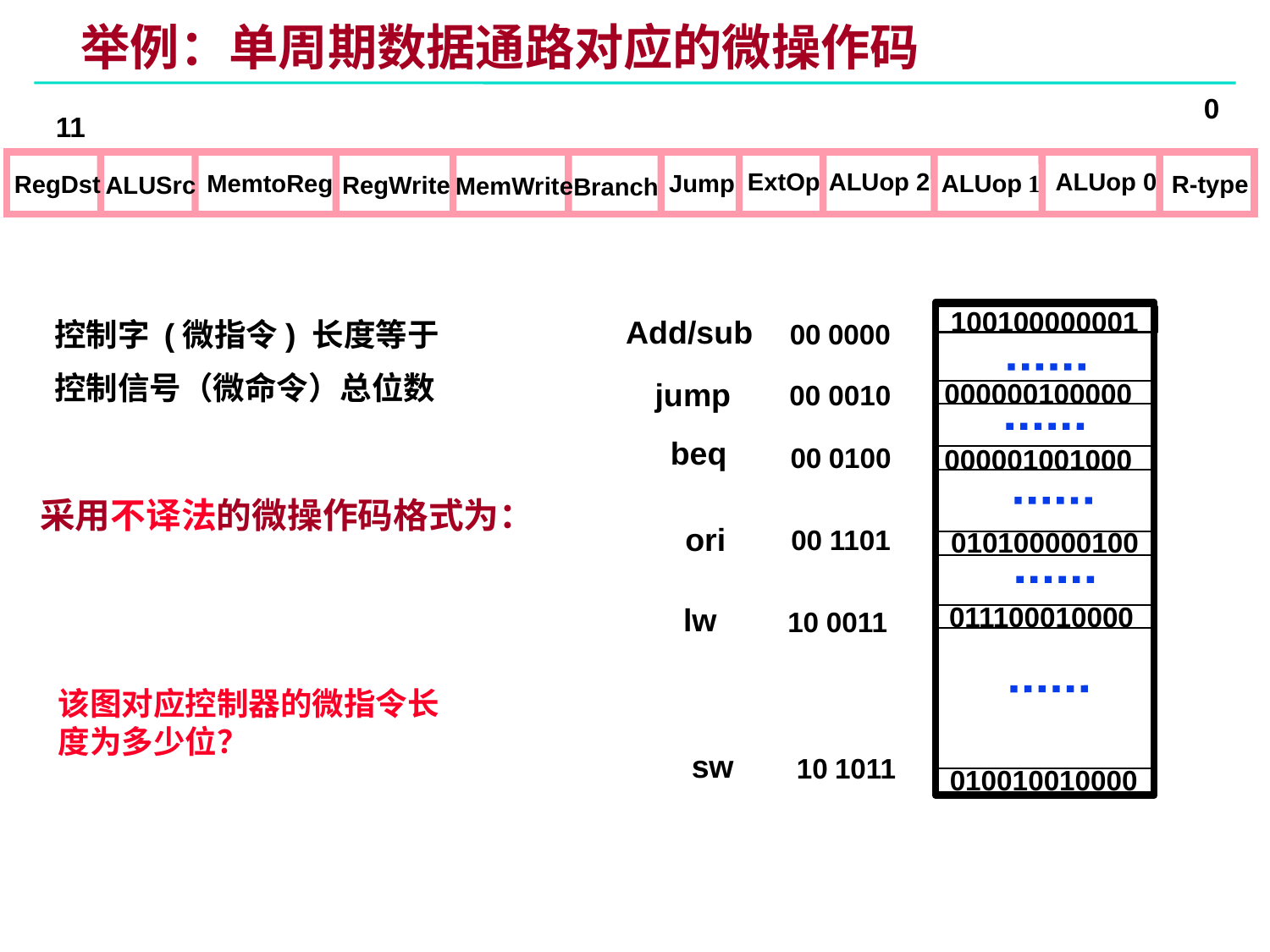

# 举例：单周期数据通路对应的微操作码
0
11

ExtOp
ALUop 2
ALUop 0

Jump
ALUop 1

MemtoReg
RegDst
R-type

RegWrite
ALUSrc
MemWrite

Branch
100100000001

Add/sub

控制字 (微指令) 长度等于
控制信号（微命令）总位数
00 0000

jump
000000100000
00 0010

beq
00 0100
000001001000

采用不译法的微操作码格式为：

ori
00 1101
010100000100

011100010000
lw
10 0011

该图对应控制器的微指令长度为多少位？

sw
10 1011
010010010000